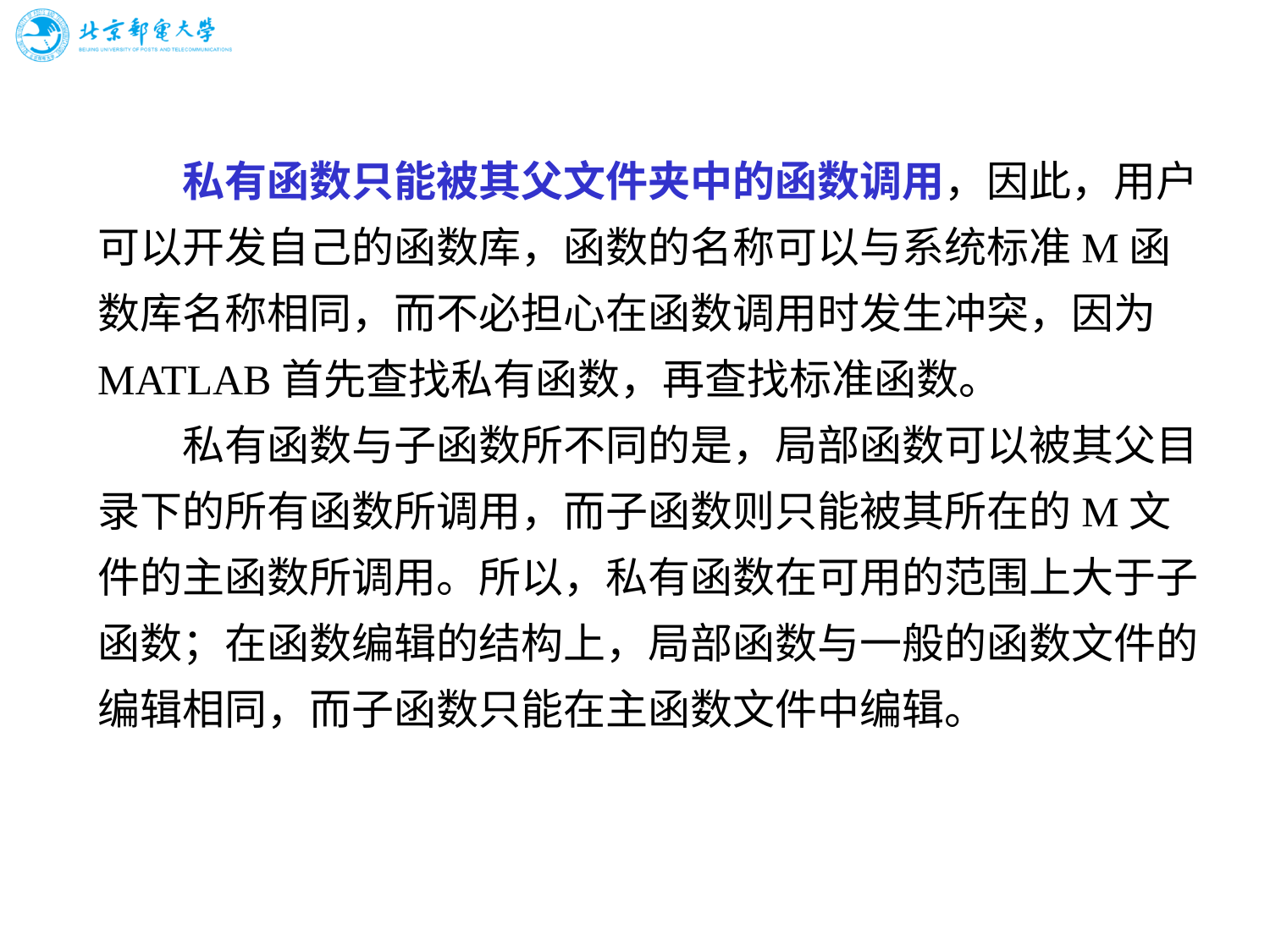

# 私有函数只能被其父文件夹中的函数调用，因此，用户可以开发自己的函数库，函数的名称可以与系统标准M函数库名称相同，而不必担心在函数调用时发生冲突，因为 MATLAB首先查找私有函数，再查找标准函数。 　　私有函数与子函数所不同的是，局部函数可以被其父目录下的所有函数所调用，而子函数则只能被其所在的M文件的主函数所调用。所以，私有函数在可用的范围上大于子函数；在函数编辑的结构上，局部函数与一般的函数文件的编辑相同，而子函数只能在主函数文件中编辑。